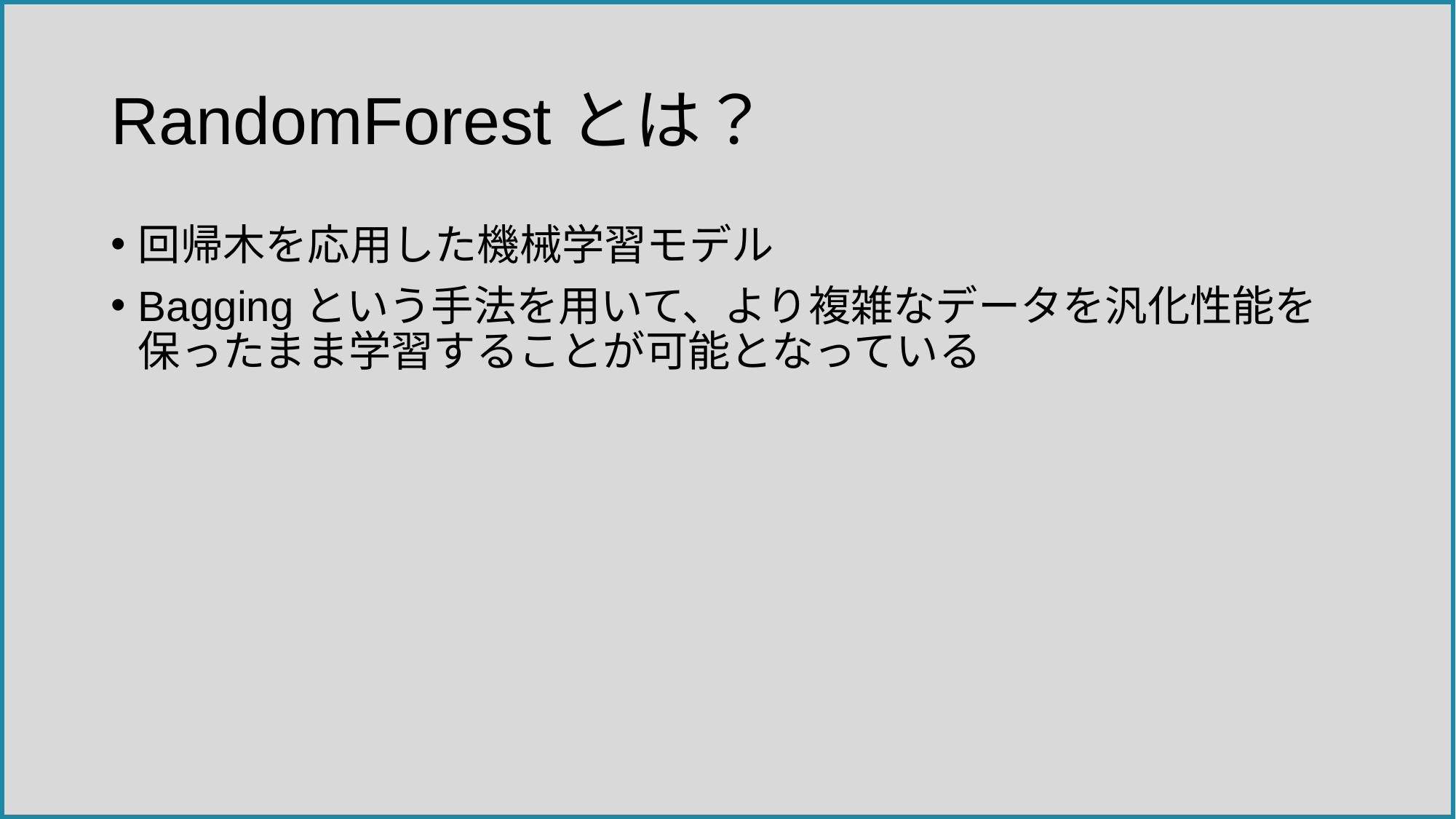

# RandomForestとは？
回帰木を応用した機械学習モデル
Baggingという手法を用いて、より複雑なデータを汎化性能を保ったまま学習することが可能となっている